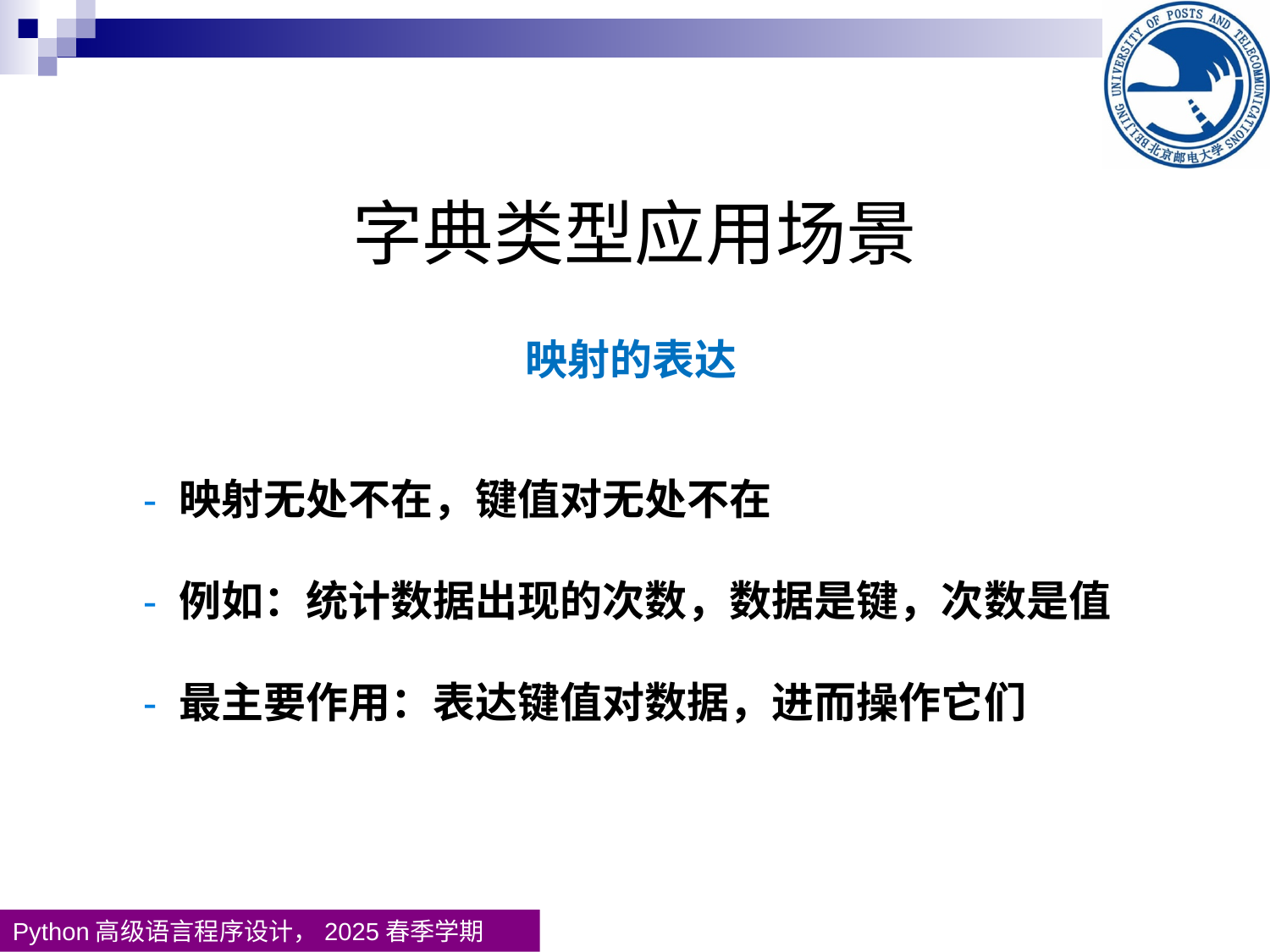

字典类型应用场景
映射的表达
- 映射无处不在，键值对无处不在
- 例如：统计数据出现的次数，数据是键，次数是值
- 最主要作用：表达键值对数据，进而操作它们